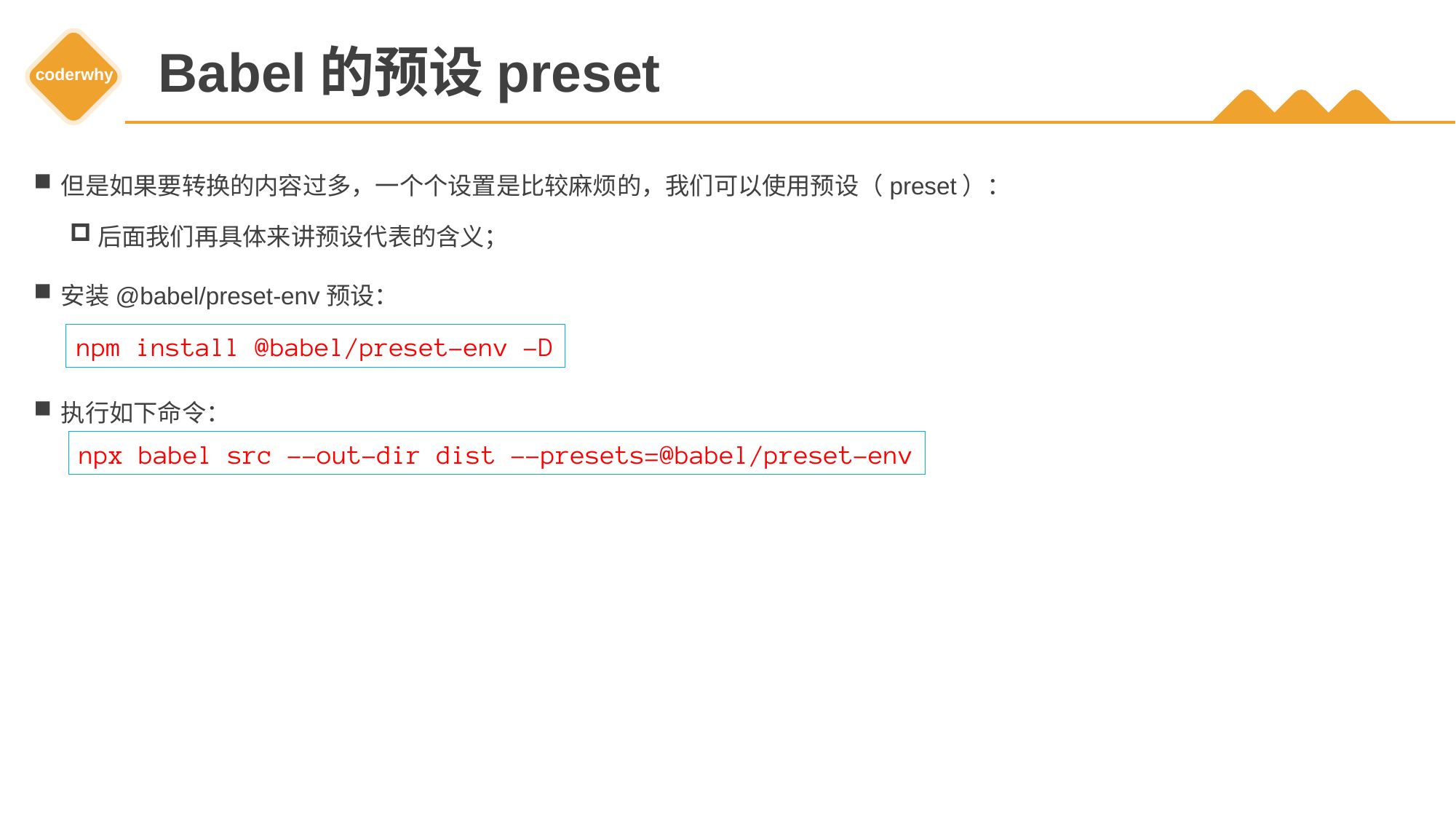

# Babel的预设preset
但是如果要转换的内容过多，一个个设置是比较麻烦的，我们可以使用预设（preset）：
后面我们再具体来讲预设代表的含义；
安装@babel/preset-env预设：

执行如下命令：

npm install @babel/preset-env -D
npx babel src --out-dir dist --presets=@babel/preset-env